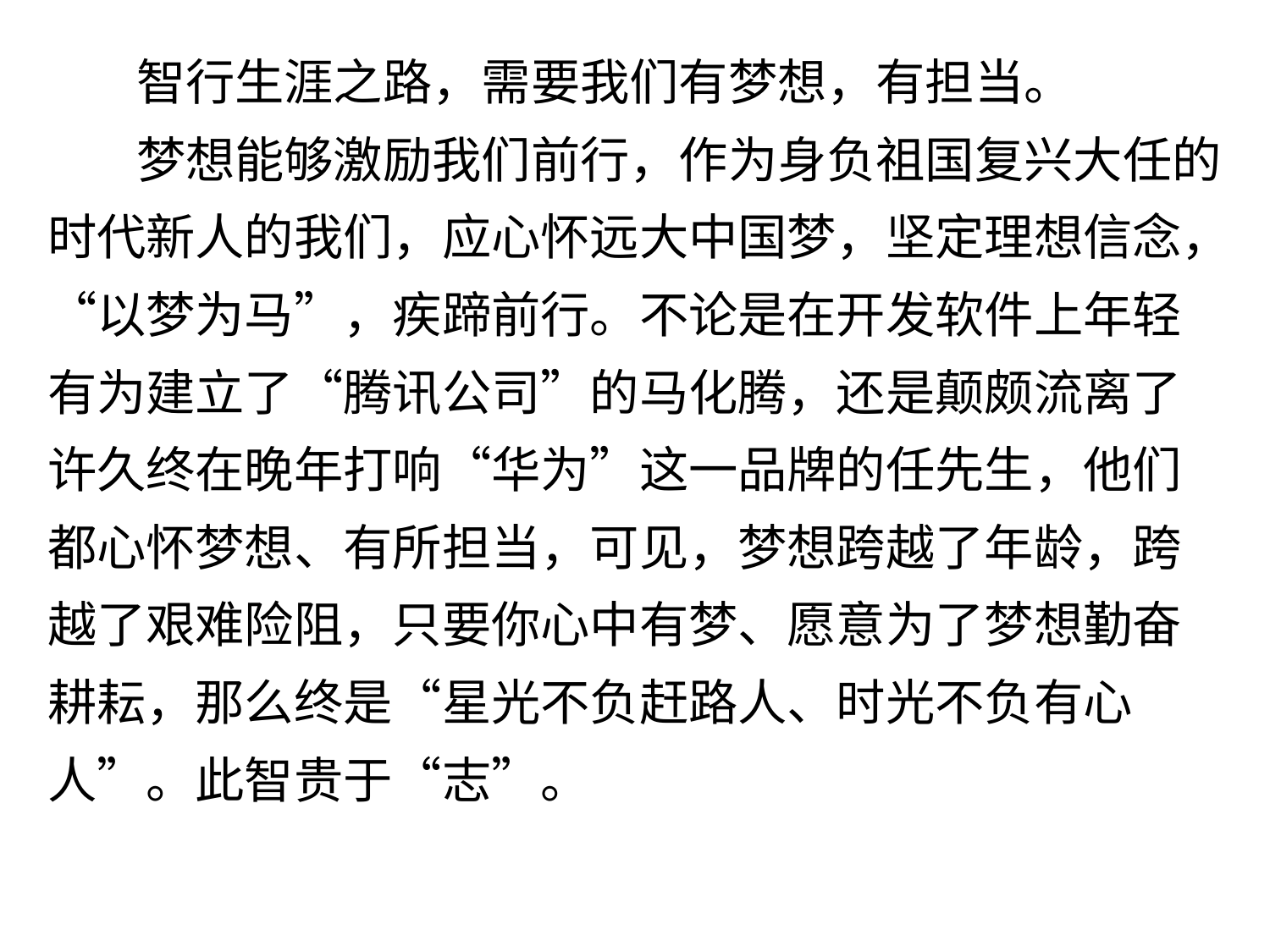

智行生涯之路，需要我们有梦想，有担当。
       梦想能够激励我们前行，作为身负祖国复兴大任的时代新人的我们，应心怀远大中国梦，坚定理想信念，“以梦为马”，疾蹄前行。不论是在开发软件上年轻有为建立了“腾讯公司”的马化腾，还是颠颇流离了许久终在晚年打响“华为”这一品牌的任先生，他们都心怀梦想、有所担当，可见，梦想跨越了年龄，跨越了艰难险阻，只要你心中有梦、愿意为了梦想勤奋耕耘，那么终是“星光不负赶路人、时光不负有心人”。此智贵于“志”。